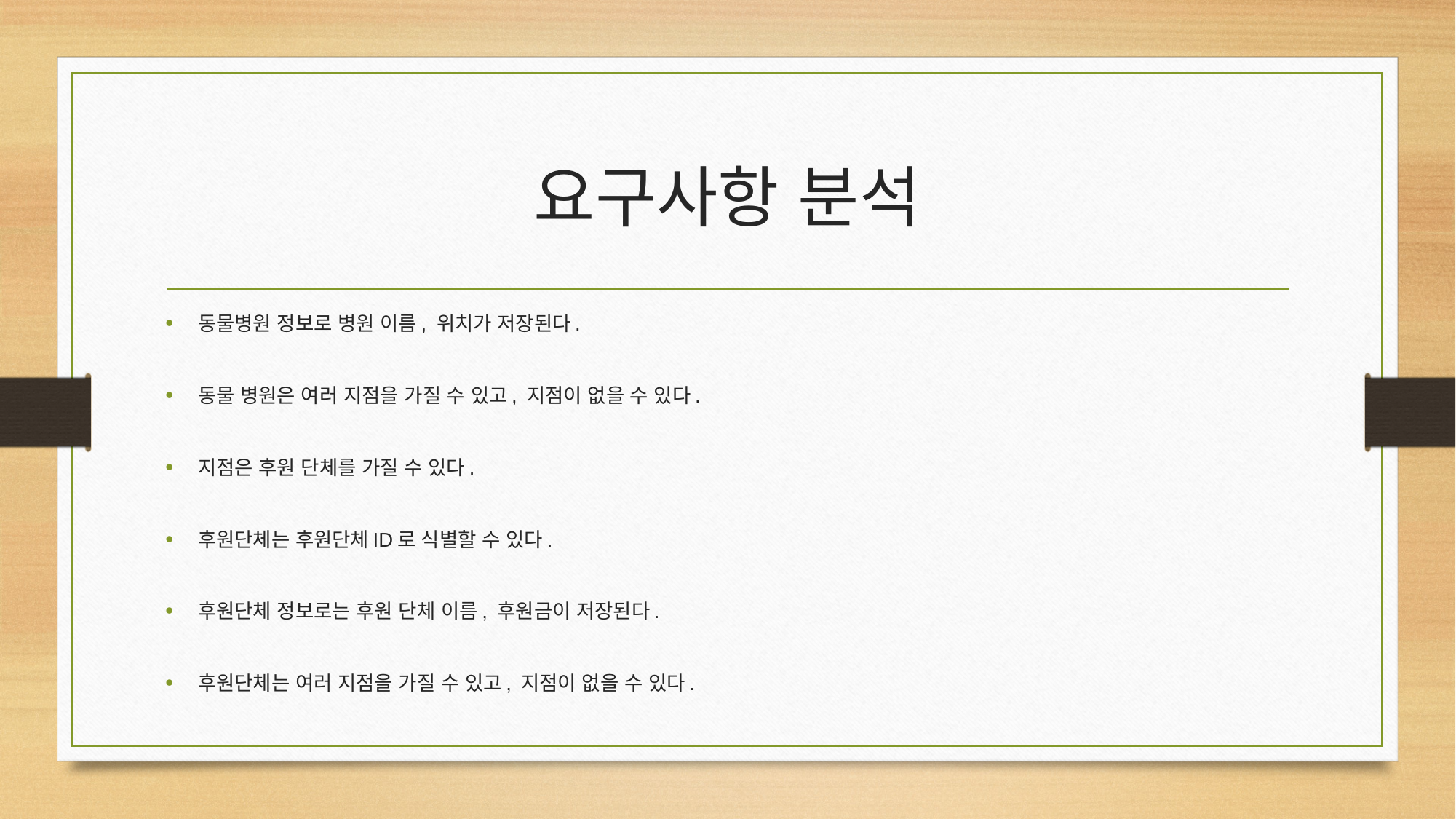

# 요구사항 분석
동물병원 정보로 병원 이름, 위치가 저장된다.

동물 병원은 여러 지점을 가질 수 있고, 지점이 없을 수 있다.

지점은 후원 단체를 가질 수 있다.

후원단체는 후원단체ID로 식별할 수 있다.

후원단체 정보로는 후원 단체 이름, 후원금이 저장된다.

후원단체는 여러 지점을 가질 수 있고, 지점이 없을 수 있다.